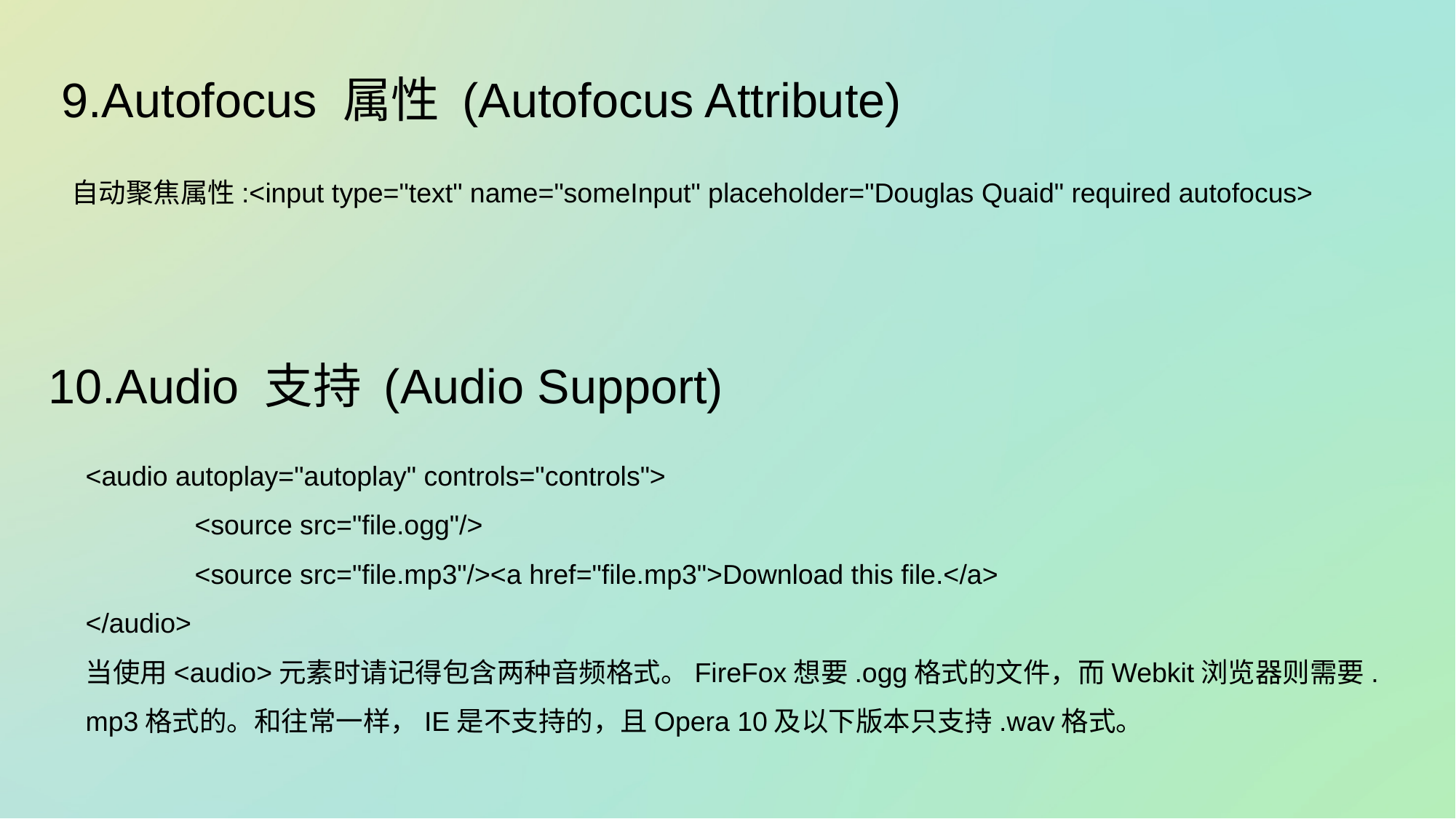

9.Autofocus 属性 (Autofocus Attribute)
自动聚焦属性:<input type="text" name="someInput" placeholder="Douglas Quaid" required autofocus>

10.Audio 支持 (Audio Support)
<audio autoplay="autoplay" controls="controls">
	<source src="file.ogg"/>
	<source src="file.mp3"/><a href="file.mp3">Download this file.</a>
</audio>
当使用<audio>元素时请记得包含两种音频格式。FireFox想要.ogg格式的文件，而Webkit浏览器则需要.mp3格式的。和往常一样，IE是不支持的，且Opera 10及以下版本只支持.wav格式。